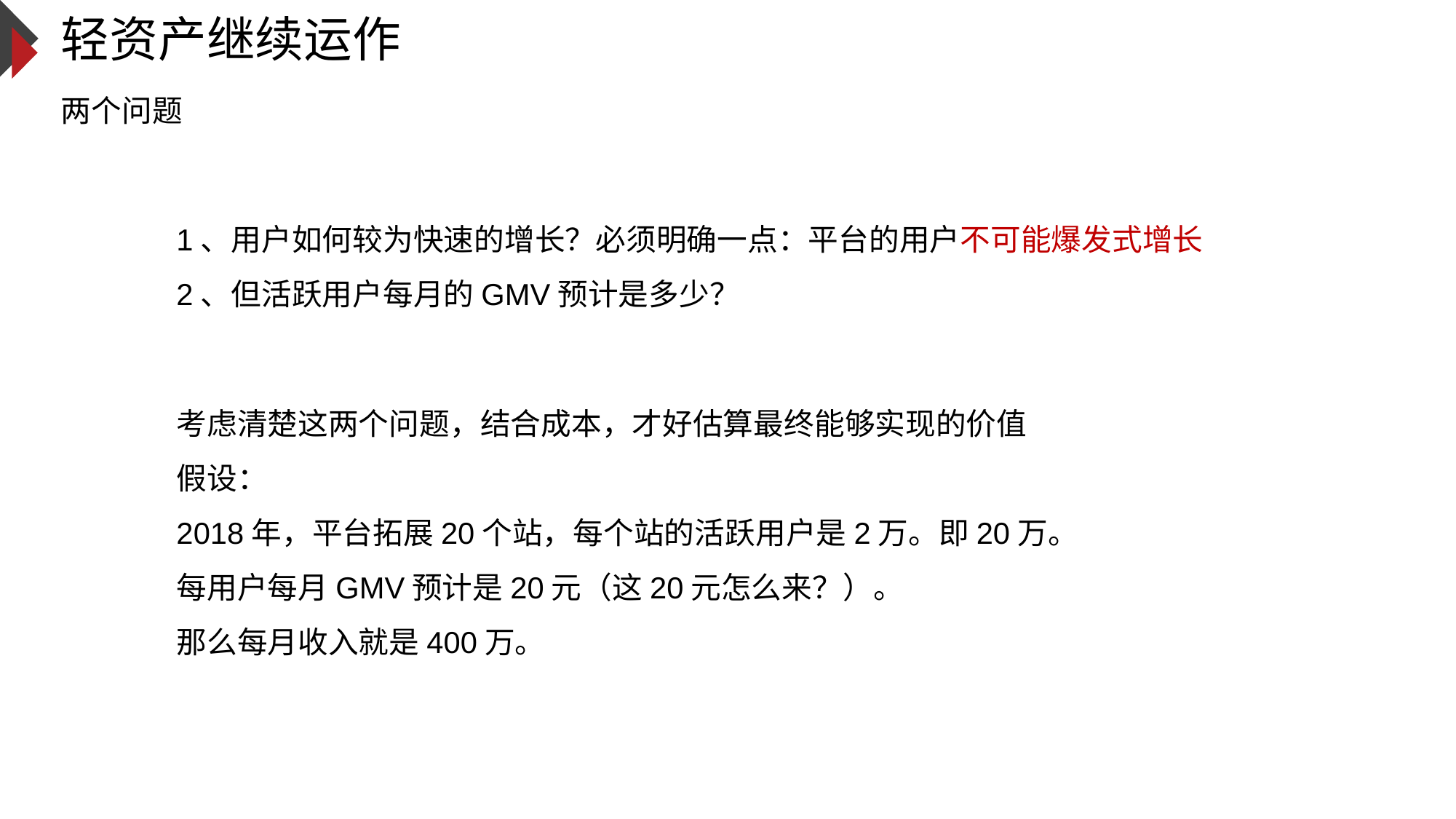

# 轻资产继续运作
两个问题
1、用户如何较为快速的增长？必须明确一点：平台的用户不可能爆发式增长
2、但活跃用户每月的GMV预计是多少？
考虑清楚这两个问题，结合成本，才好估算最终能够实现的价值
假设：
2018年，平台拓展20个站，每个站的活跃用户是2万。即20万。
每用户每月GMV预计是20元（这20元怎么来？）。
那么每月收入就是400万。